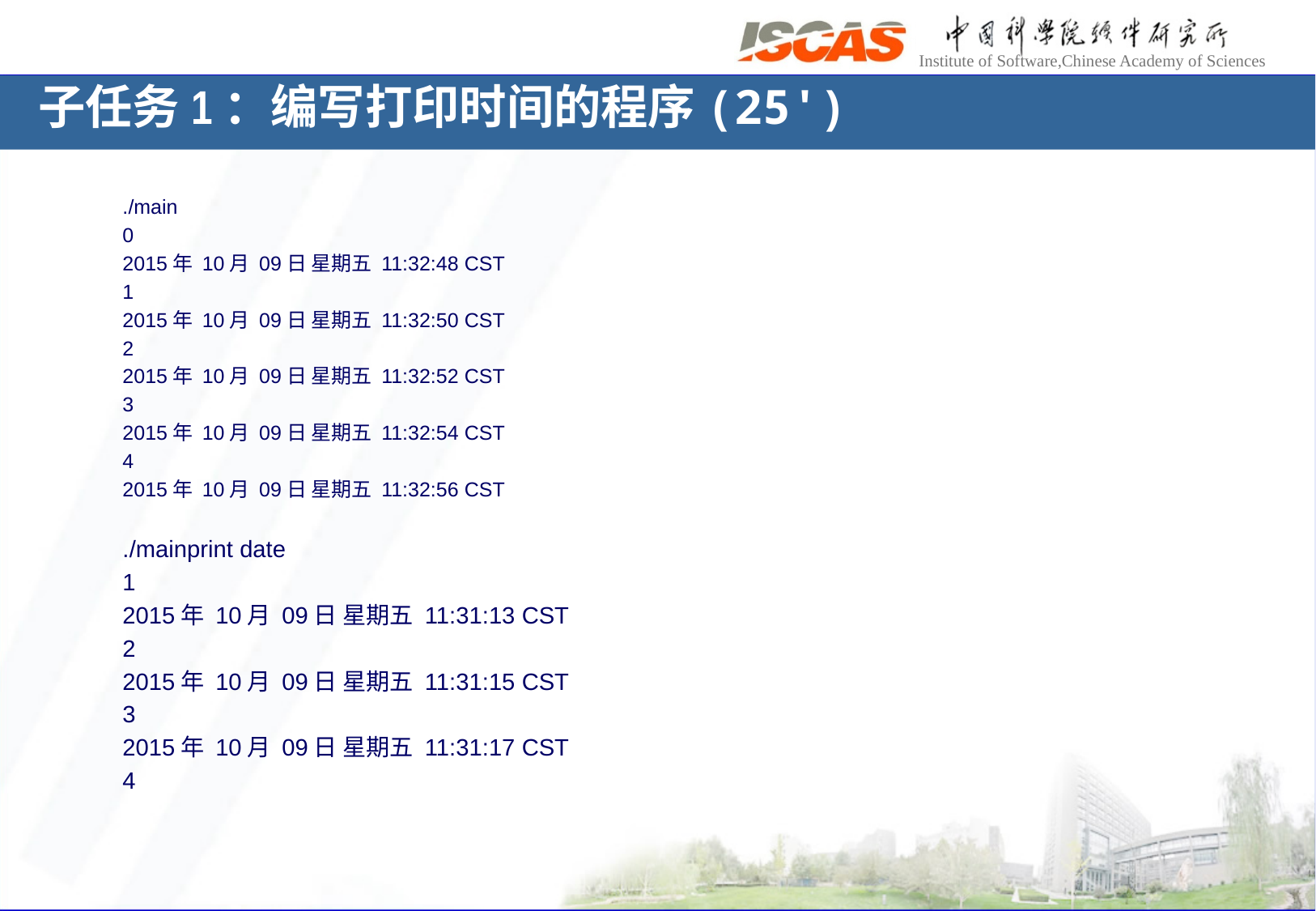

# 子任务1：编写打印时间的程序(25')
./main
0
2015年 10月 09日 星期五 11:32:48 CST
1
2015年 10月 09日 星期五 11:32:50 CST
2
2015年 10月 09日 星期五 11:32:52 CST
3
2015年 10月 09日 星期五 11:32:54 CST
4
2015年 10月 09日 星期五 11:32:56 CST

./mainprint date
1
2015年 10月 09日 星期五 11:31:13 CST
2
2015年 10月 09日 星期五 11:31:15 CST
3
2015年 10月 09日 星期五 11:31:17 CST
4